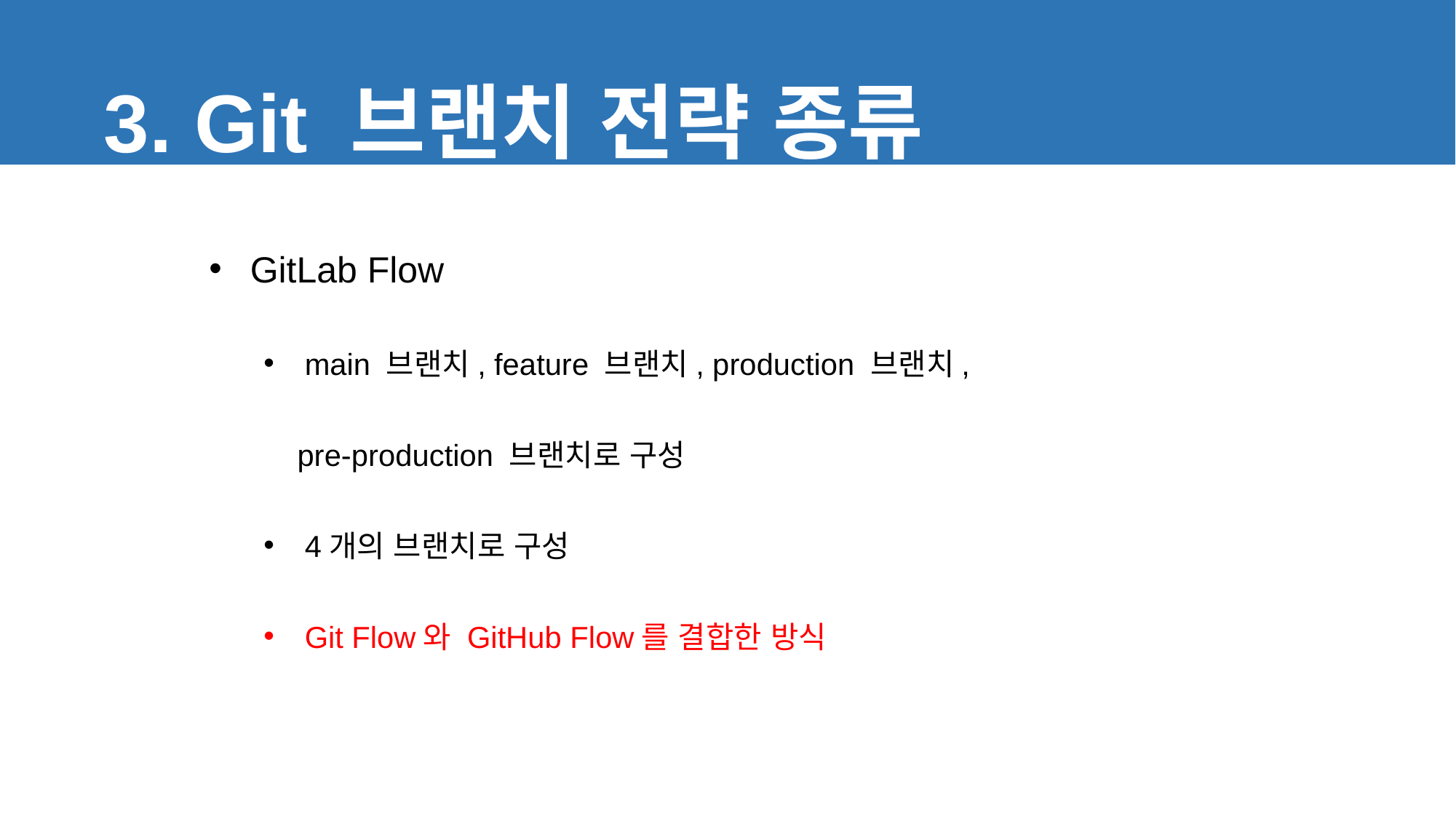

3. Git 브랜치 전략 종류
GitLab Flow
main 브랜치, feature 브랜치, production 브랜치,
    pre-production 브랜치로 구성
4개의 브랜치로 구성
Git Flow와 GitHub Flow를 결합한 방식